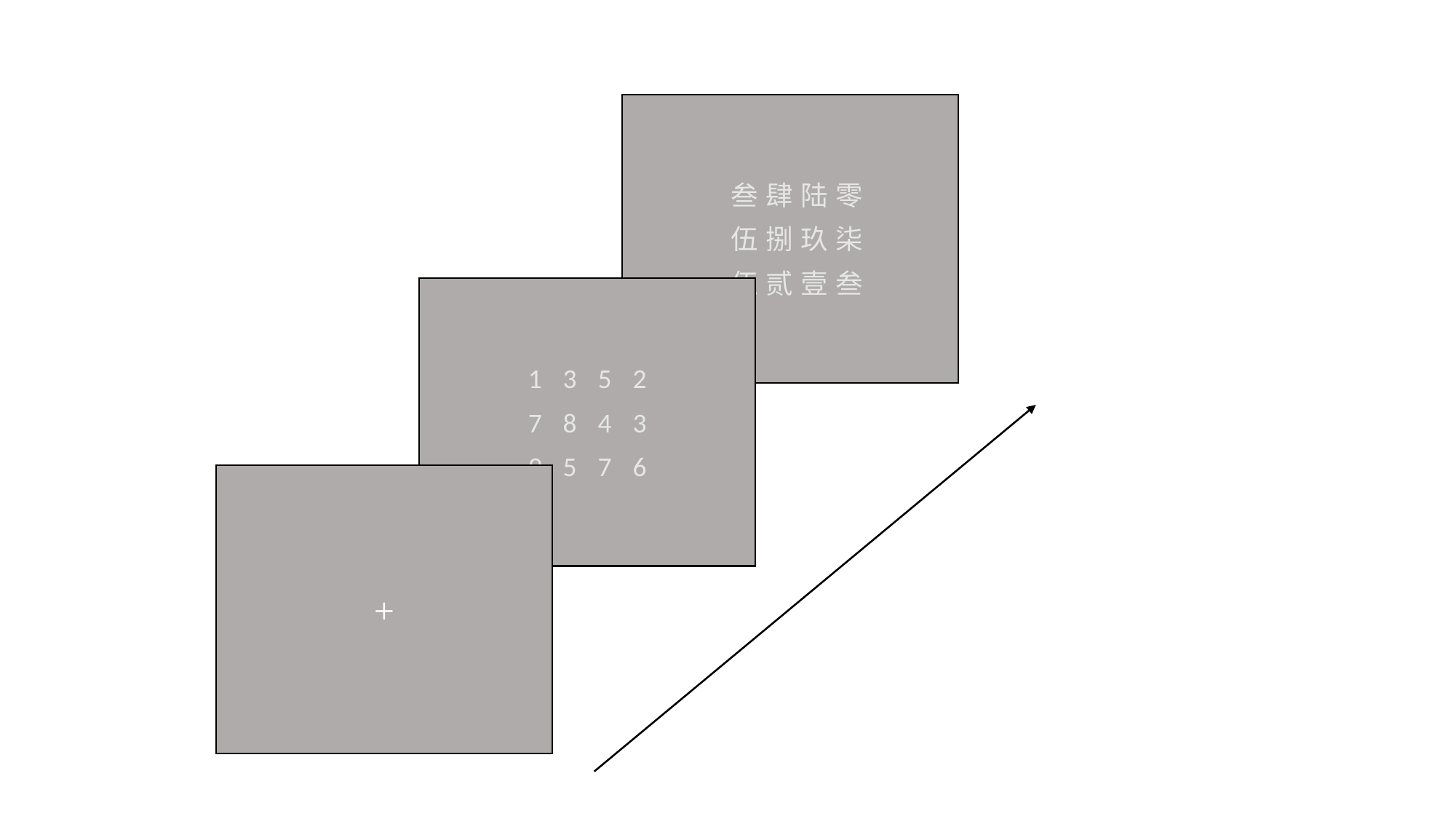

叁
肆
陆
零
伍
捌
玖
柒
伍
贰
壹
叁

1
3
5
2
7
8
4
3
9
5
7
6
+